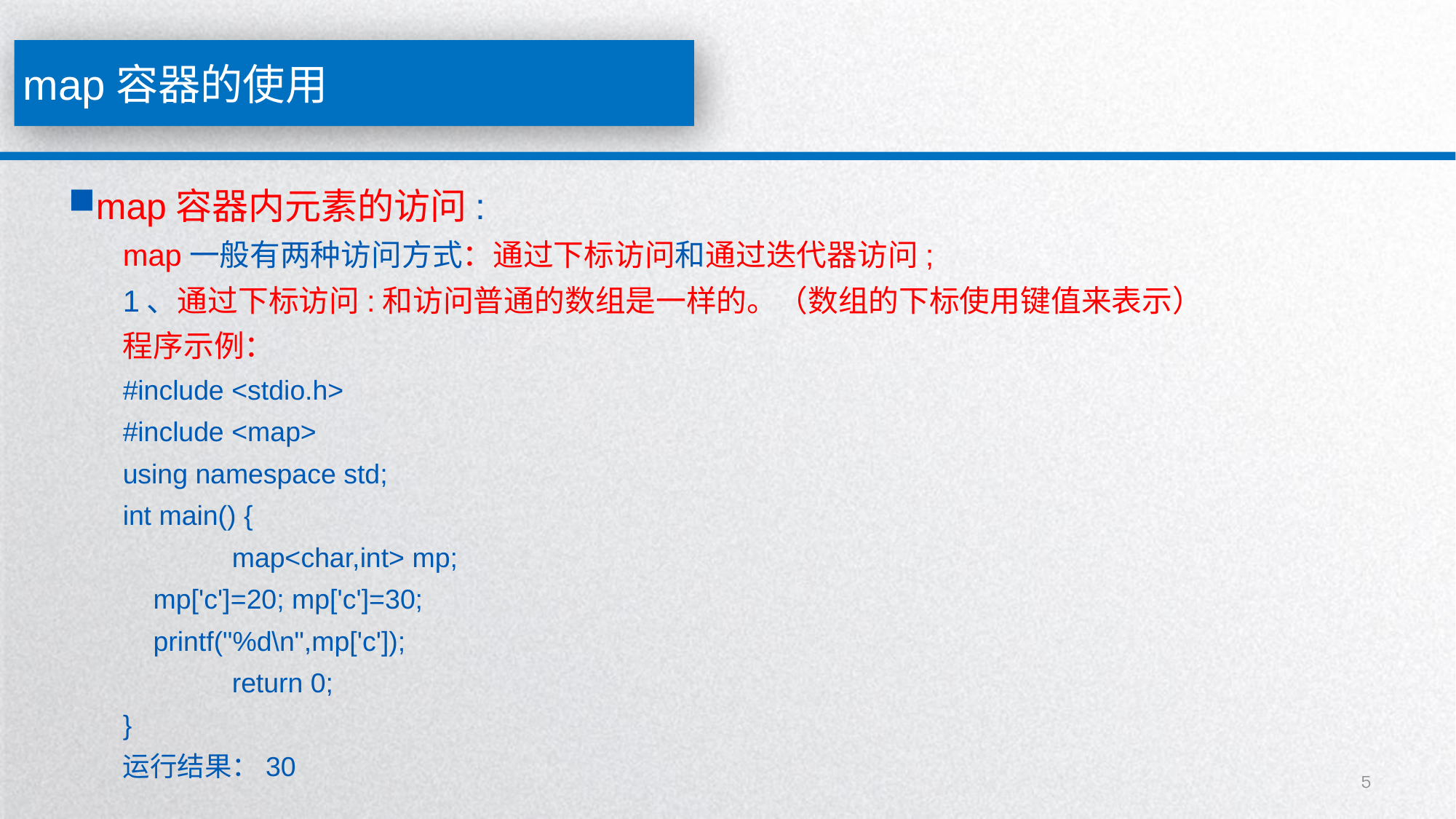

map容器的使用
map容器内元素的访问:
map一般有两种访问方式：通过下标访问和通过迭代器访问;
1、通过下标访问:和访问普通的数组是一样的。（数组的下标使用键值来表示）
程序示例：
#include <stdio.h>
#include <map>
using namespace std;
int main() {
   	map<char,int> mp;
    mp['c']=20; mp['c']=30;
    printf("%d\n",mp['c']);
	return 0;
}
运行结果：30
5